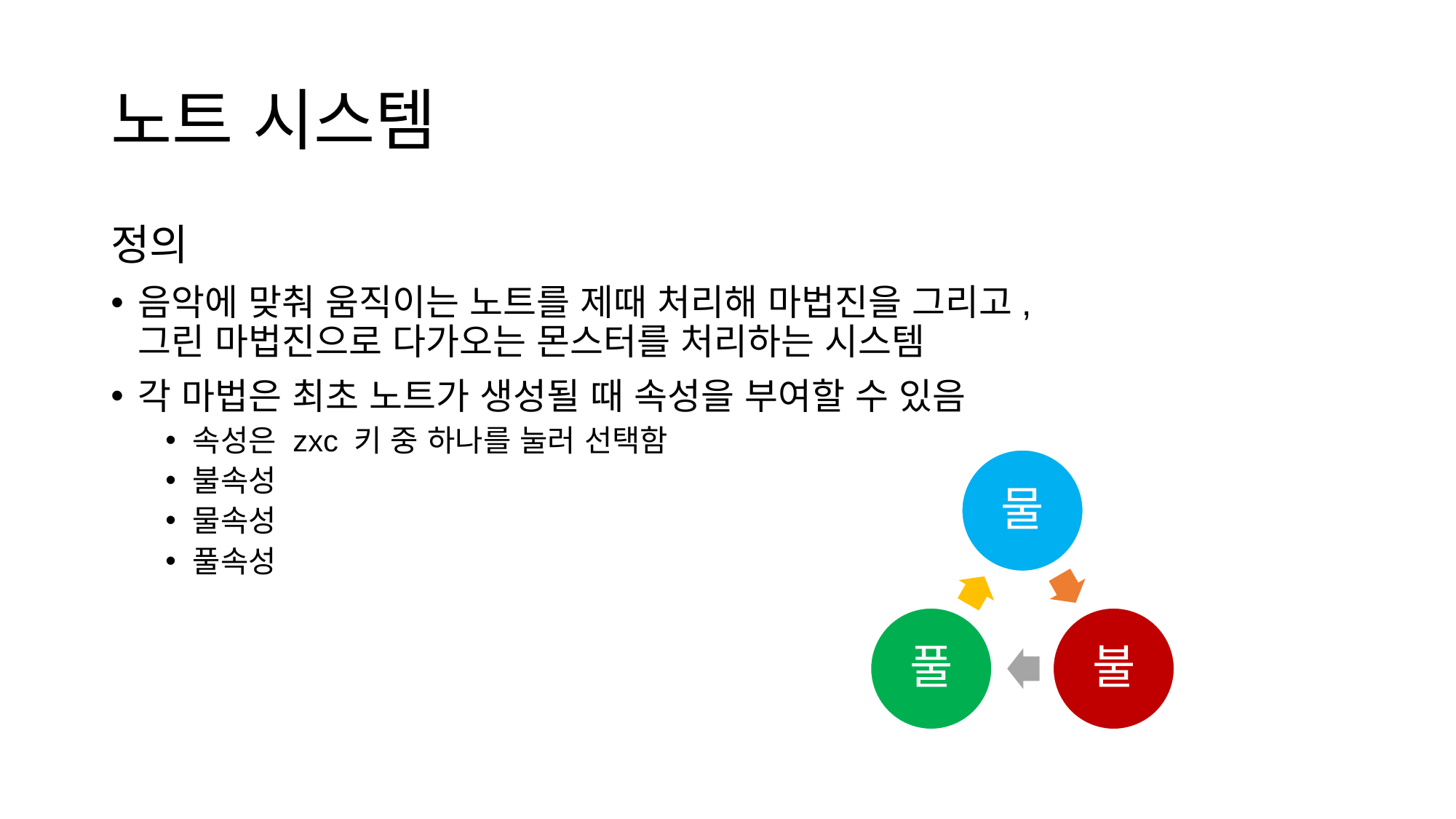

# 노트 시스템
정의
음악에 맞춰 움직이는 노트를 제때 처리해 마법진을 그리고,
그린 마법진으로 다가오는 몬스터를 처리하는 시스템
각 마법은 최초 노트가 생성될 때 속성을 부여할 수 있음
속성은 zxc 키 중 하나를 눌러 선택함
불속성
물속성
풀속성

물

불

풀